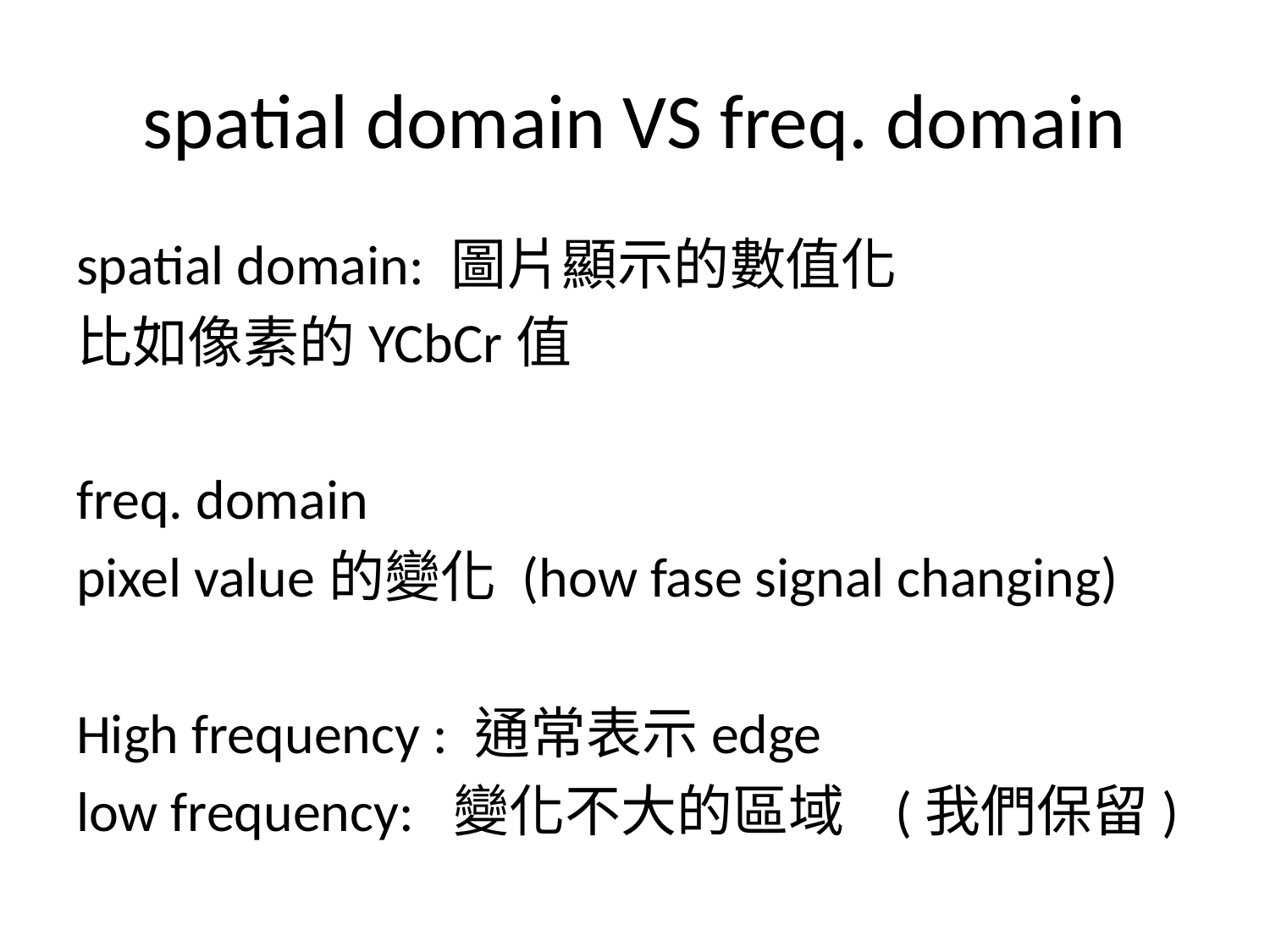

# spatial domain VS freq. domain
spatial domain: 圖片顯示的數值化
比如像素的YCbCr值

freq. domain
pixel value的變化 (how fase signal changing)

High frequency : 通常表示edge
low frequency:  變化不大的區域   (我們保留)